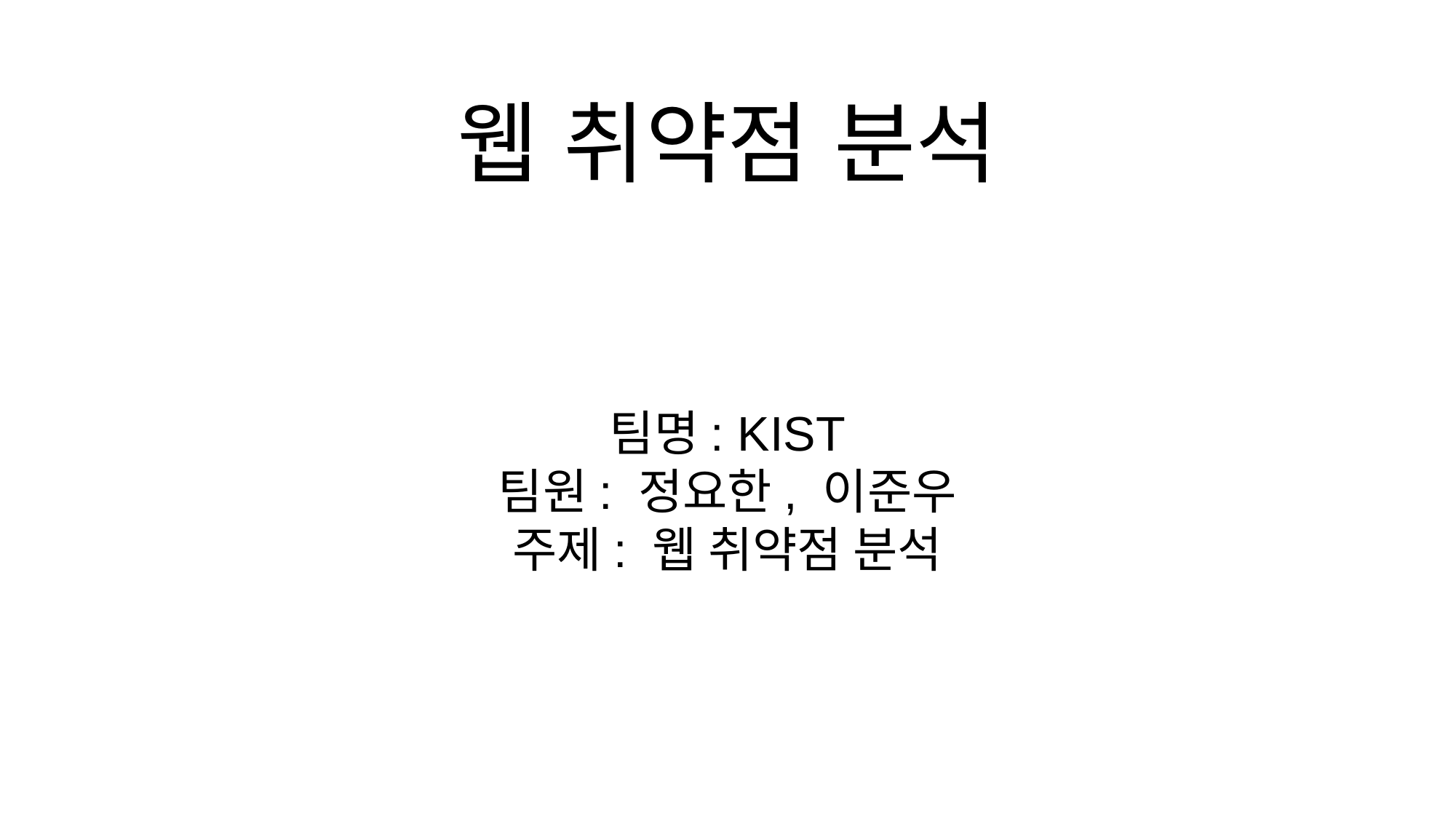

# 웹 취약점 분석
팀명: KIST
팀원: 정요한, 이준우
주제: 웹 취약점 분석